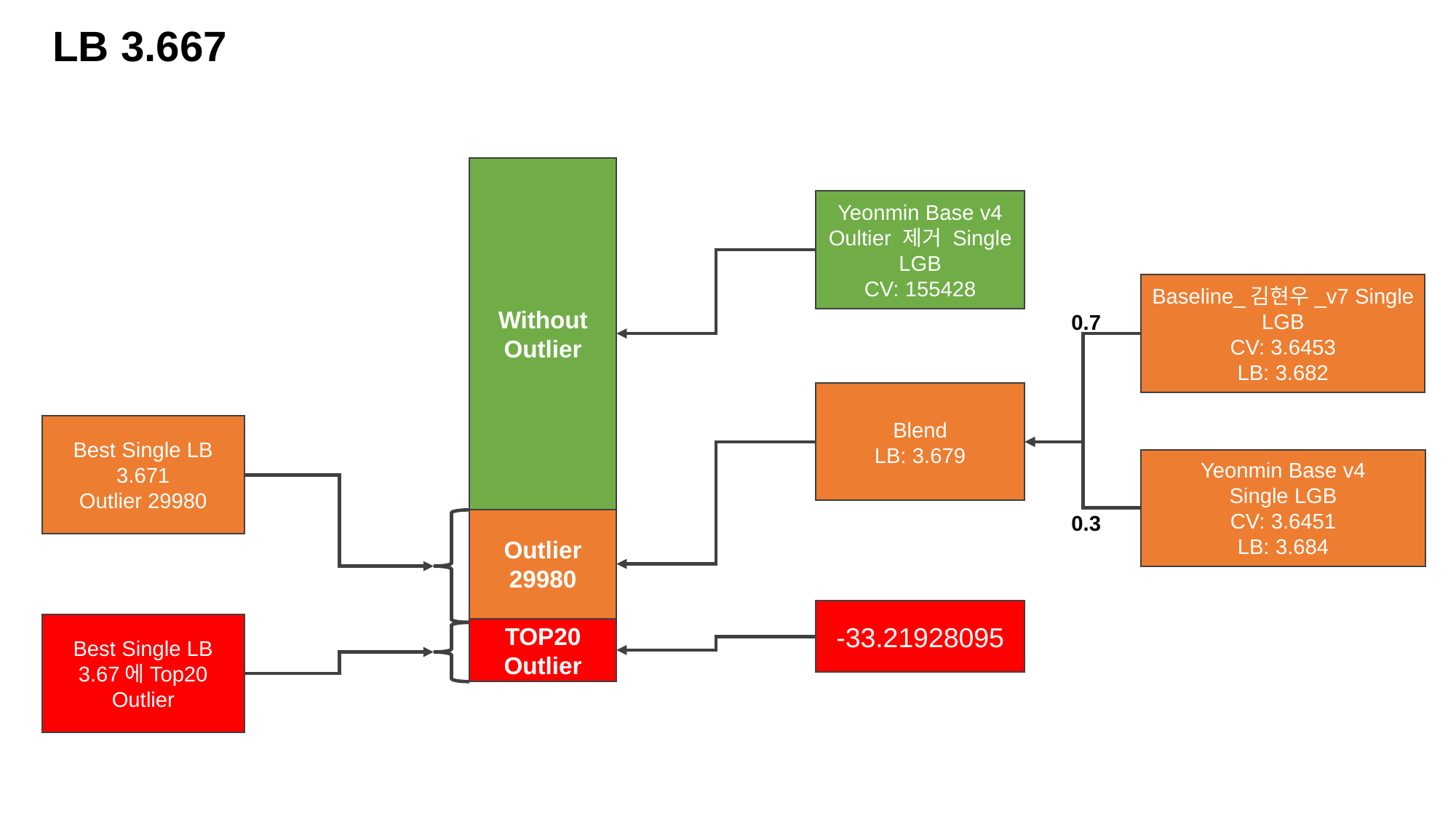

LB 3.667
Without
Outlier
Yeonmin Base v4
Oultier 제거 Single LGB
CV: 155428
Baseline_김현우_v7 Single LGB
CV: 3.6453
LB: 3.682
0.7
Blend
LB: 3.679
Best Single LB 3.671
Outlier 29980
Yeonmin Base v4
Single LGB
CV: 3.6451
LB: 3.684
0.3
Outlier
29980

-33.21928095
Best Single LB 3.67에Top20 Outlier
TOP20 Outlier